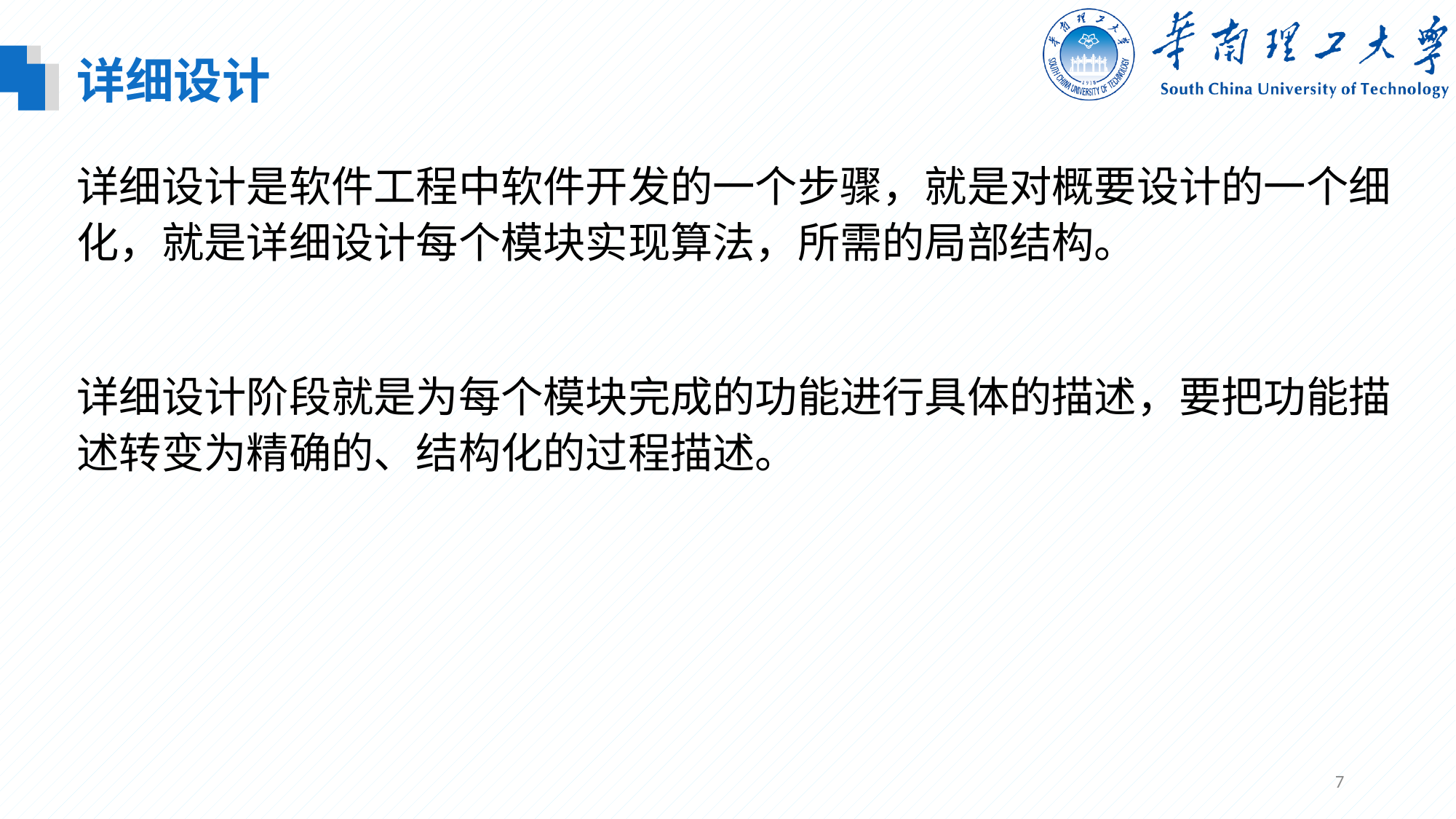

详细设计
详细设计是软件工程中软件开发的一个步骤，就是对概要设计的一个细化，就是详细设计每个模块实现算法，所需的局部结构。

详细设计阶段就是为每个模块完成的功能进行具体的描述，要把功能描述转变为精确的、结构化的过程描述。
7